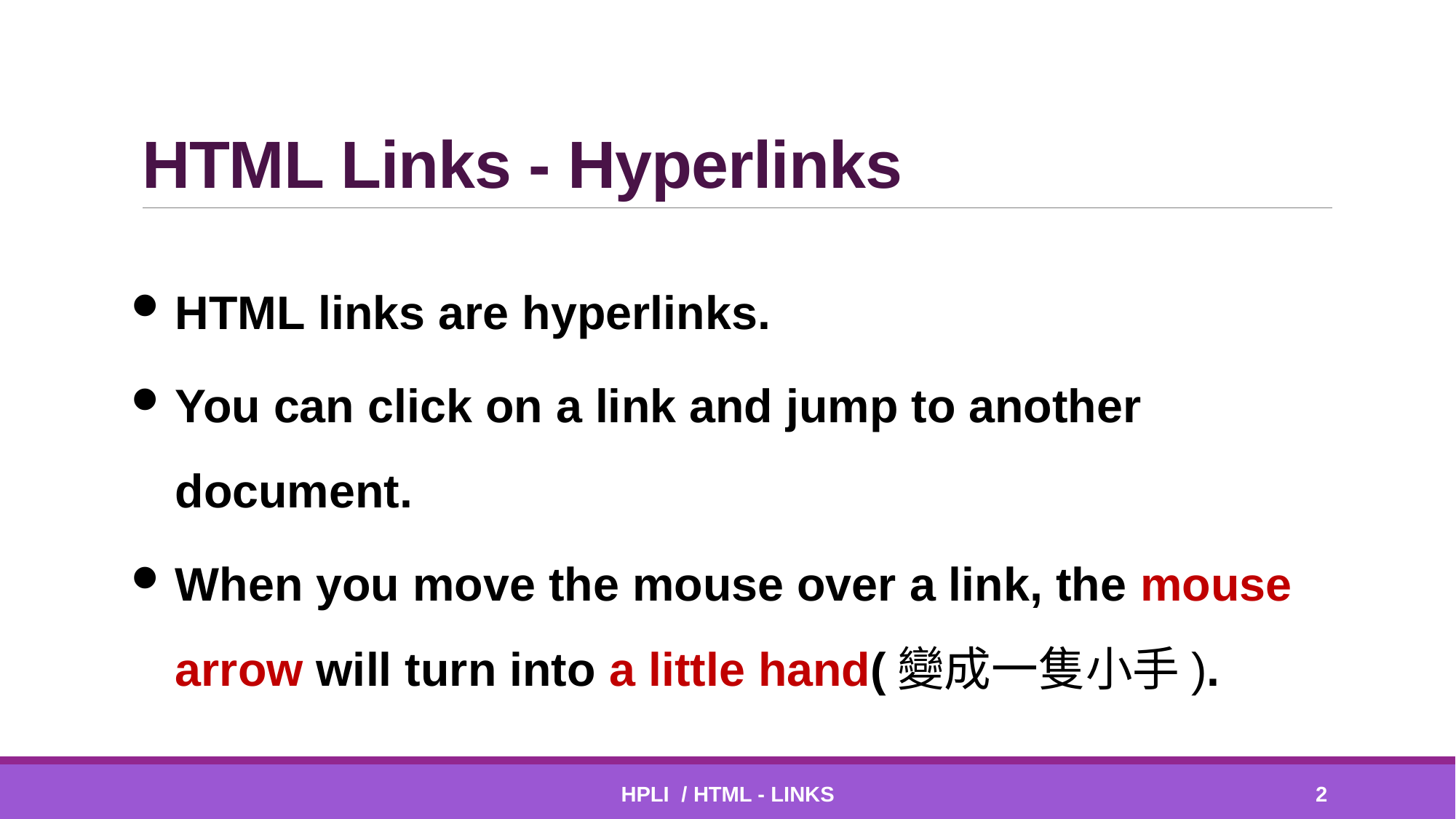

# HTML Links - Hyperlinks
HTML links are hyperlinks.
You can click on a link and jump to another document.
When you move the mouse over a link, the mouse arrow will turn into a little hand(變成一隻小手).

HPLI  / HTML - Links
2